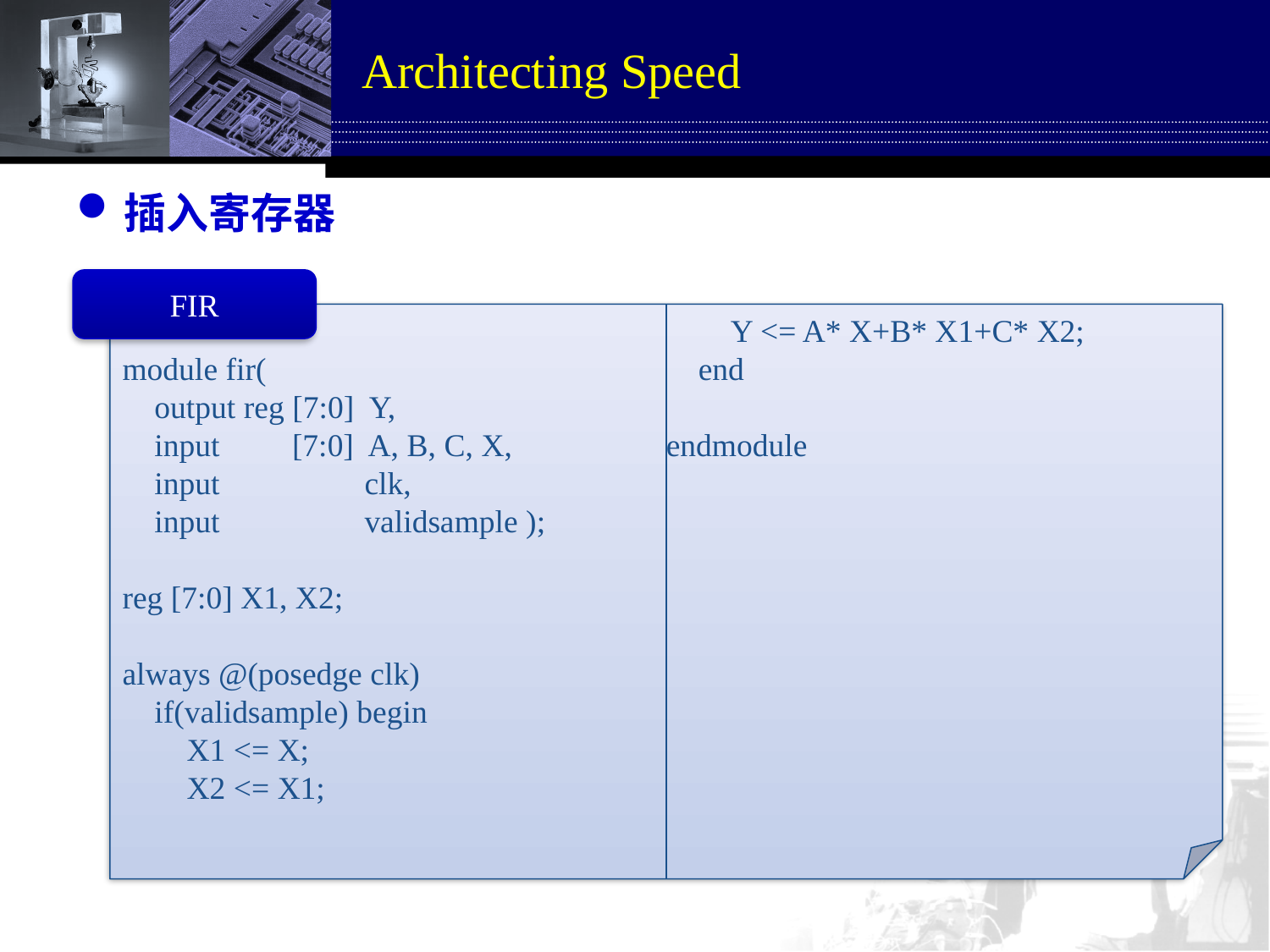

# Architecting Speed
插入寄存器
FIR

module fir(
    output reg [7:0]  Y,
    input         [7:0]  A, B, C, X,
    input                  clk,
    input                  validsample );

reg [7:0] X1, X2;

always @(posedge clk)
    if(validsample) begin
        X1 <= X;
        X2 <= X1;
        Y <= A* X+B* X1+C* X2;
    end

endmodule